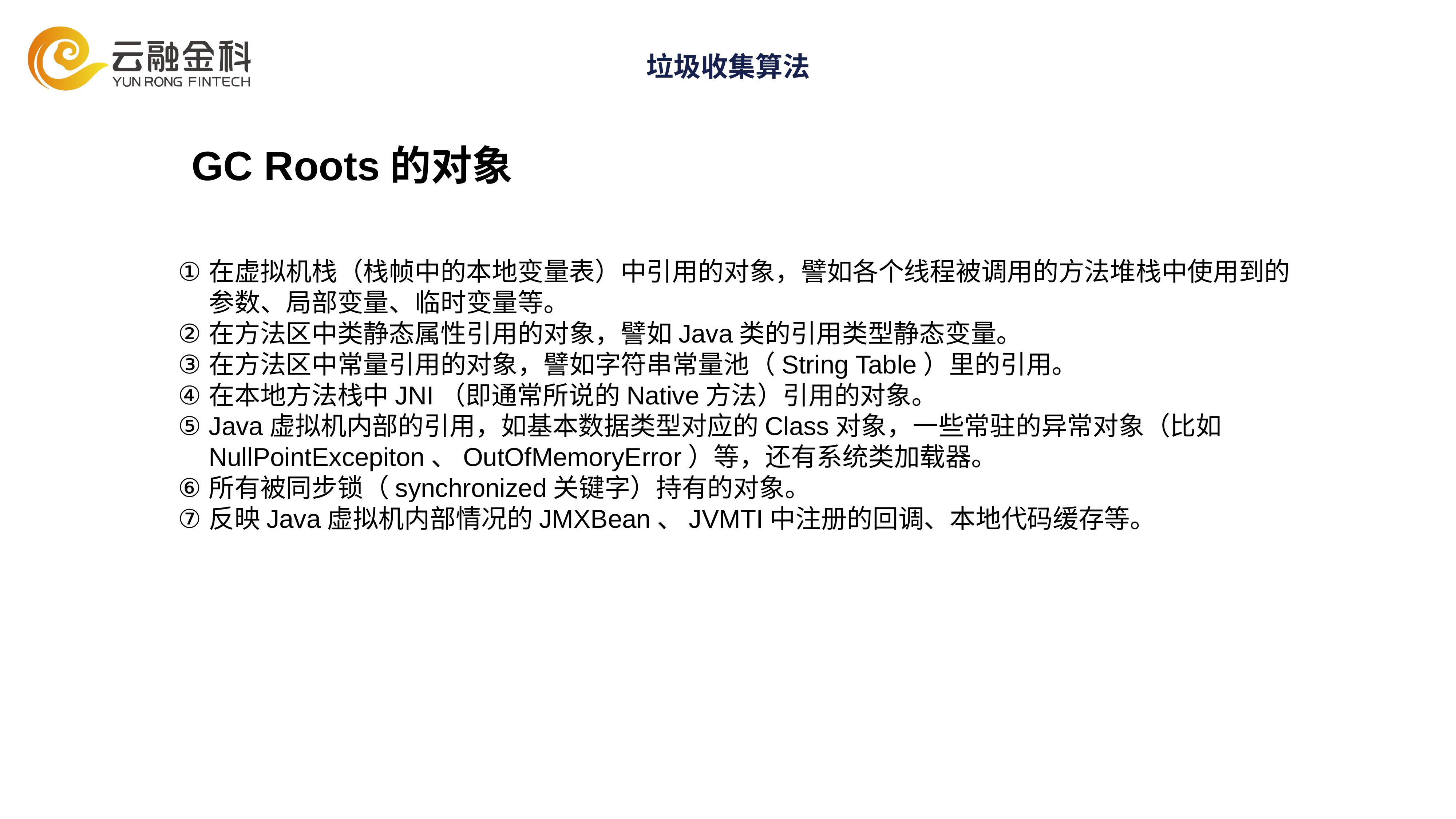

# 垃圾收集算法
GC Roots的对象
在虚拟机栈（栈帧中的本地变量表）中引用的对象，譬如各个线程被调用的方法堆栈中使用到的参数、局部变量、临时变量等。
在方法区中类静态属性引用的对象，譬如Java类的引用类型静态变量。
在方法区中常量引用的对象，譬如字符串常量池（String Table）里的引用。
在本地方法栈中JNI（即通常所说的Native方法）引用的对象。
Java虚拟机内部的引用，如基本数据类型对应的Class对象，一些常驻的异常对象（比如NullPointExcepiton、OutOfMemoryError）等，还有系统类加载器。
所有被同步锁（synchronized关键字）持有的对象。
反映Java虚拟机内部情况的JMXBean、JVMTI中注册的回调、本地代码缓存等。